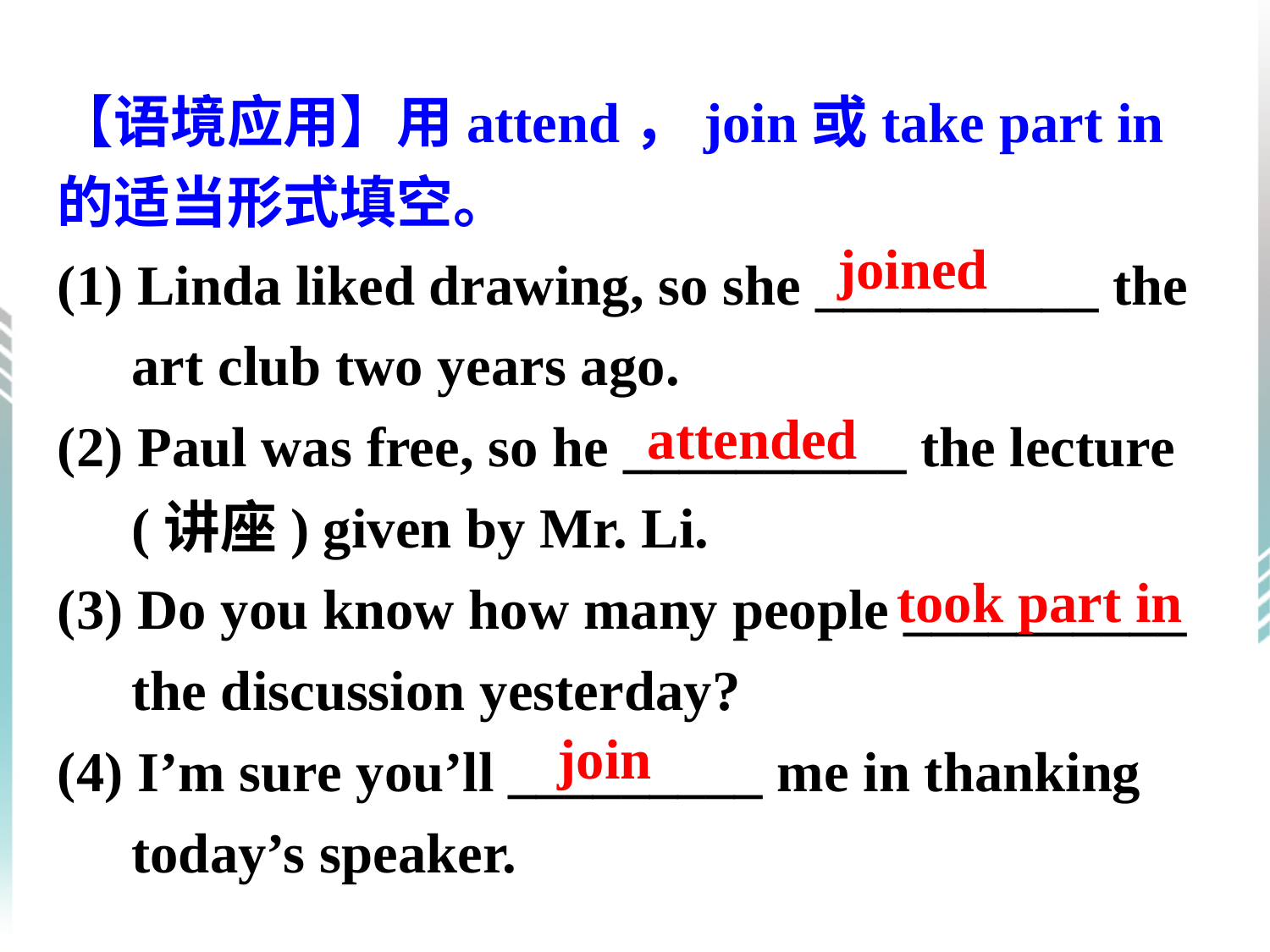

【语境应用】用attend，join或take part in的适当形式填空。
(1) Linda liked drawing, so she __________ the art club two years ago.
(2) Paul was free, so he __________ the lecture (讲座) given by Mr. Li.
(3) Do you know how many people __________ the discussion yesterday?
(4) I’m sure you’ll _________ me in thanking today’s speaker.
joined
attended
took part in
join